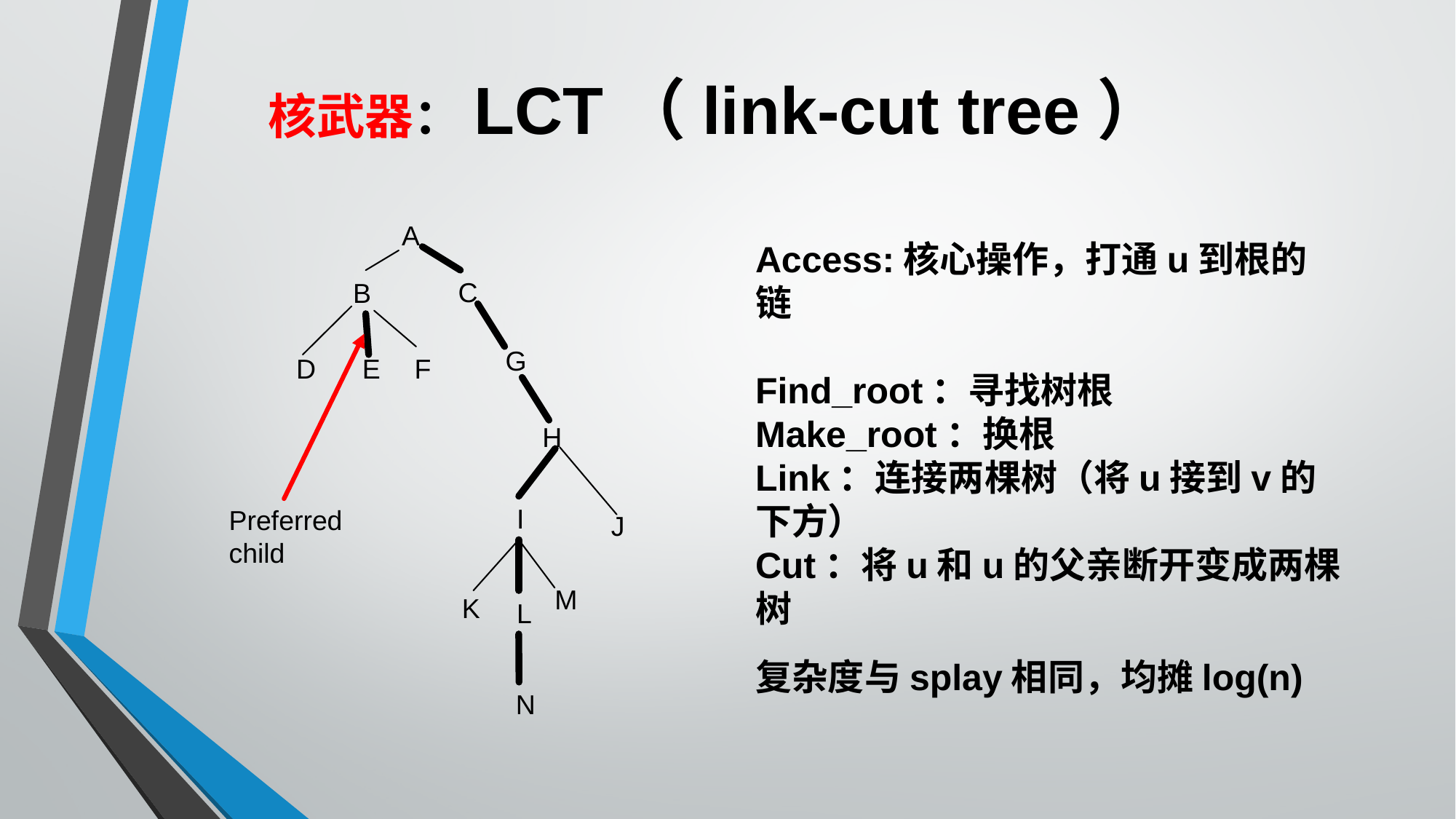

核武器：LCT（link-cut tree）
A
C
B
G
D
E
F
H
I
J
M
K
L
N
Access:核心操作，打通u到根的链

Find_root：寻找树根
Make_root：换根
Link：连接两棵树（将u接到v的下方）
Cut：将u和u的父亲断开变成两棵树
Preferred child
复杂度与splay相同，均摊log(n)